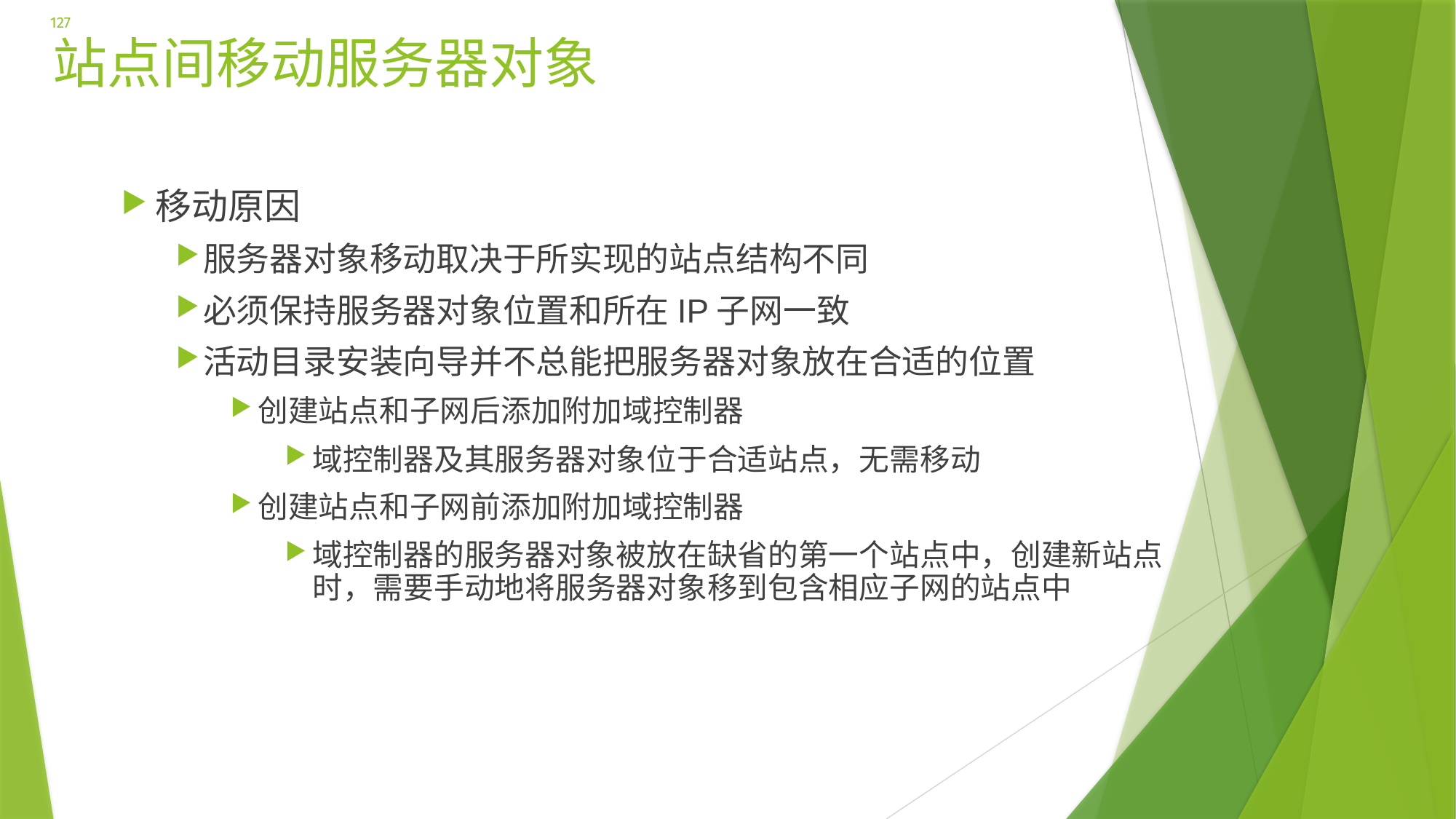

127
# 站点间移动服务器对象
移动原因
服务器对象移动取决于所实现的站点结构不同
必须保持服务器对象位置和所在IP子网一致
活动目录安装向导并不总能把服务器对象放在合适的位置
创建站点和子网后添加附加域控制器
域控制器及其服务器对象位于合适站点，无需移动
创建站点和子网前添加附加域控制器
域控制器的服务器对象被放在缺省的第一个站点中，创建新站点时，需要手动地将服务器对象移到包含相应子网的站点中